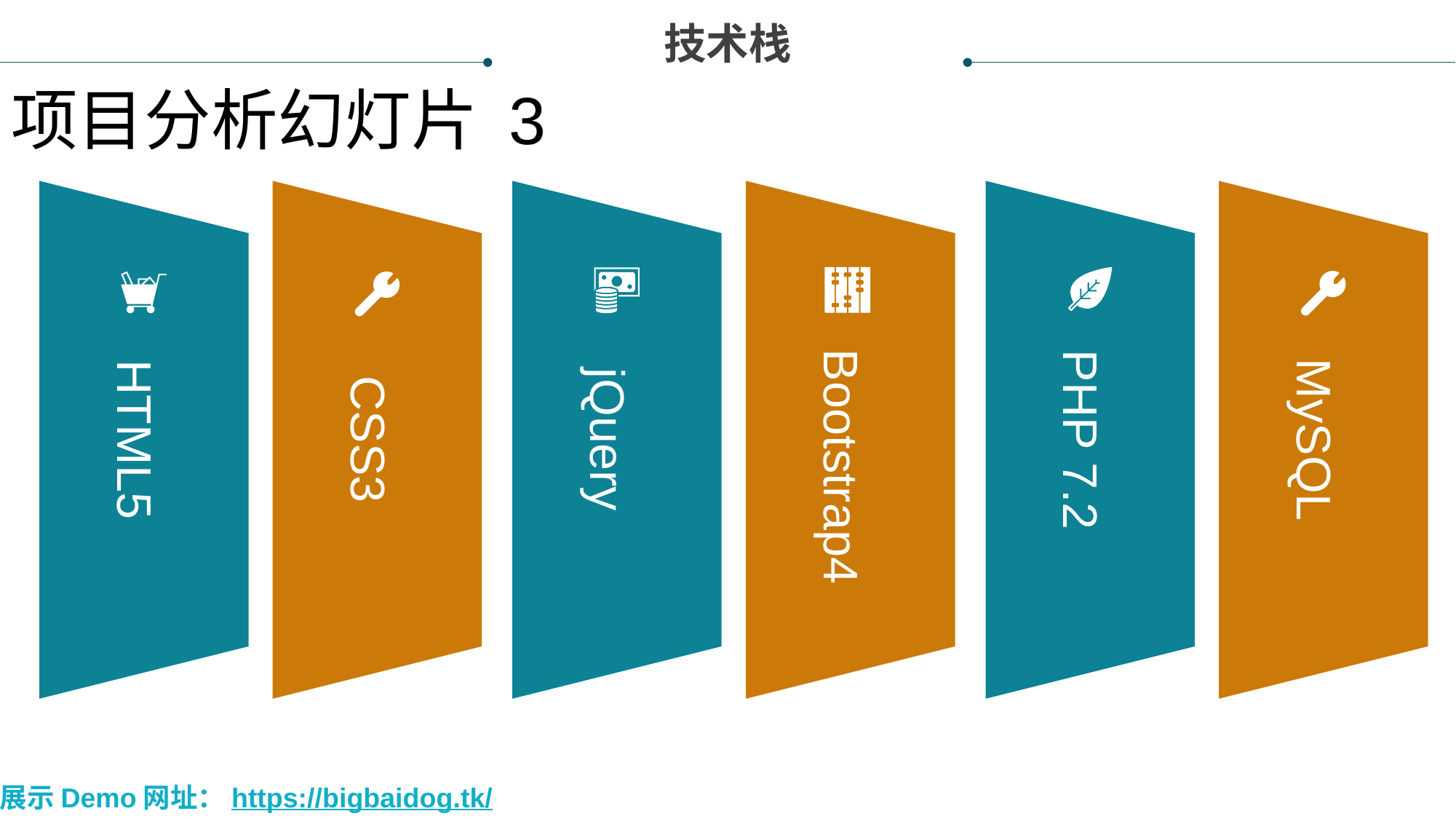

技术栈
项目分析幻灯片 3

HTML5
    Bootstrap4
MySQL
CSS3
jQuery
PHP 7.2
展示Demo网址：https://bigbaidog.tk/